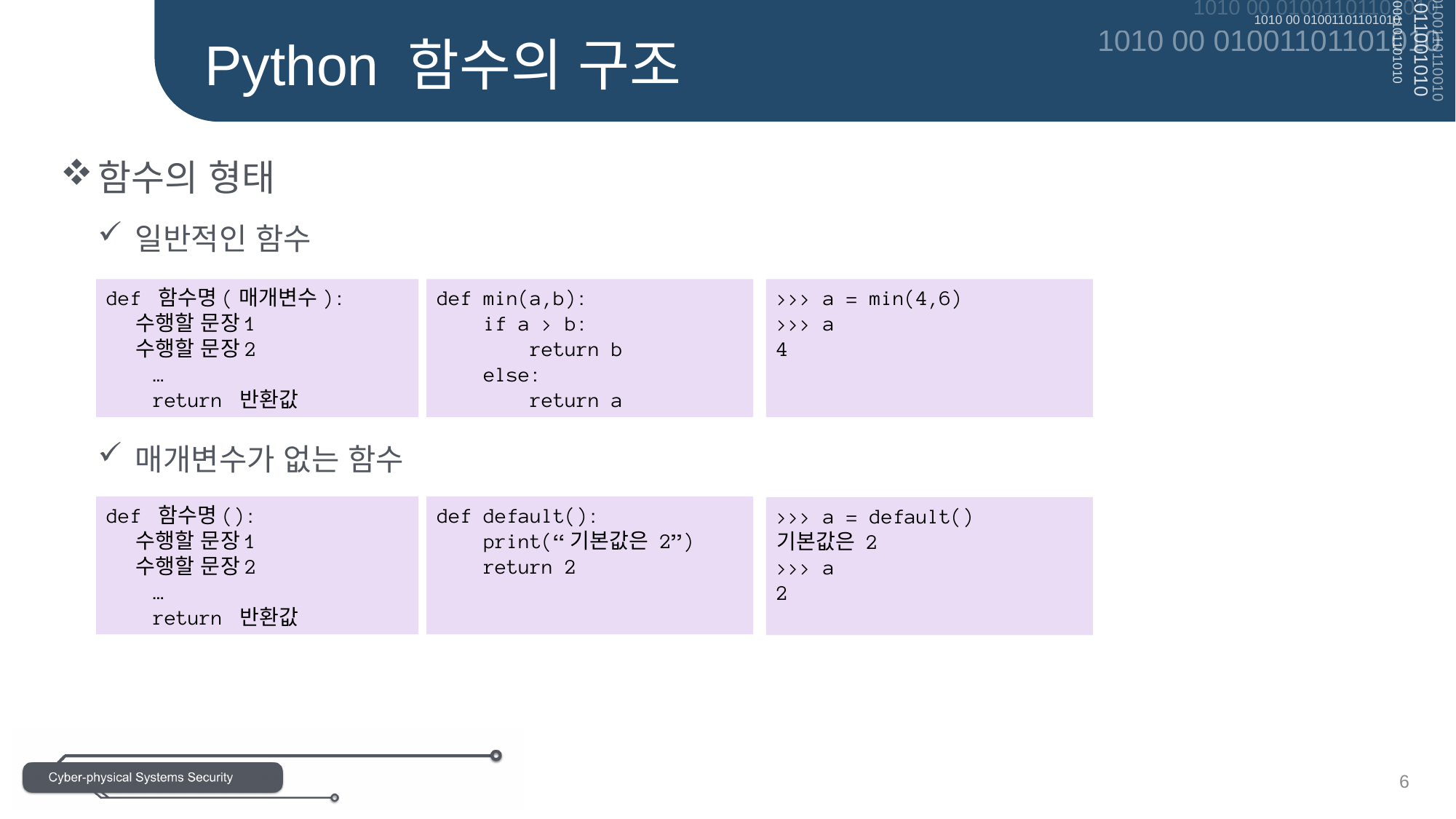

Python 함수의 구조
함수의 형태
일반적인 함수

매개변수가 없는 함수
def 함수명(매개변수):
    수행할 문장1
    수행할 문장2
    …
    return 반환값
def min(a,b):
    if a > b:
        return b
    else:
        return a
>>> a = min(4,6)
>>> a
4

def 함수명():
    수행할 문장1
    수행할 문장2
    …
    return 반환값
def default():
    print(“기본값은 2”)
    return 2

>>> a = default()
기본값은 2
>>> a
2

6